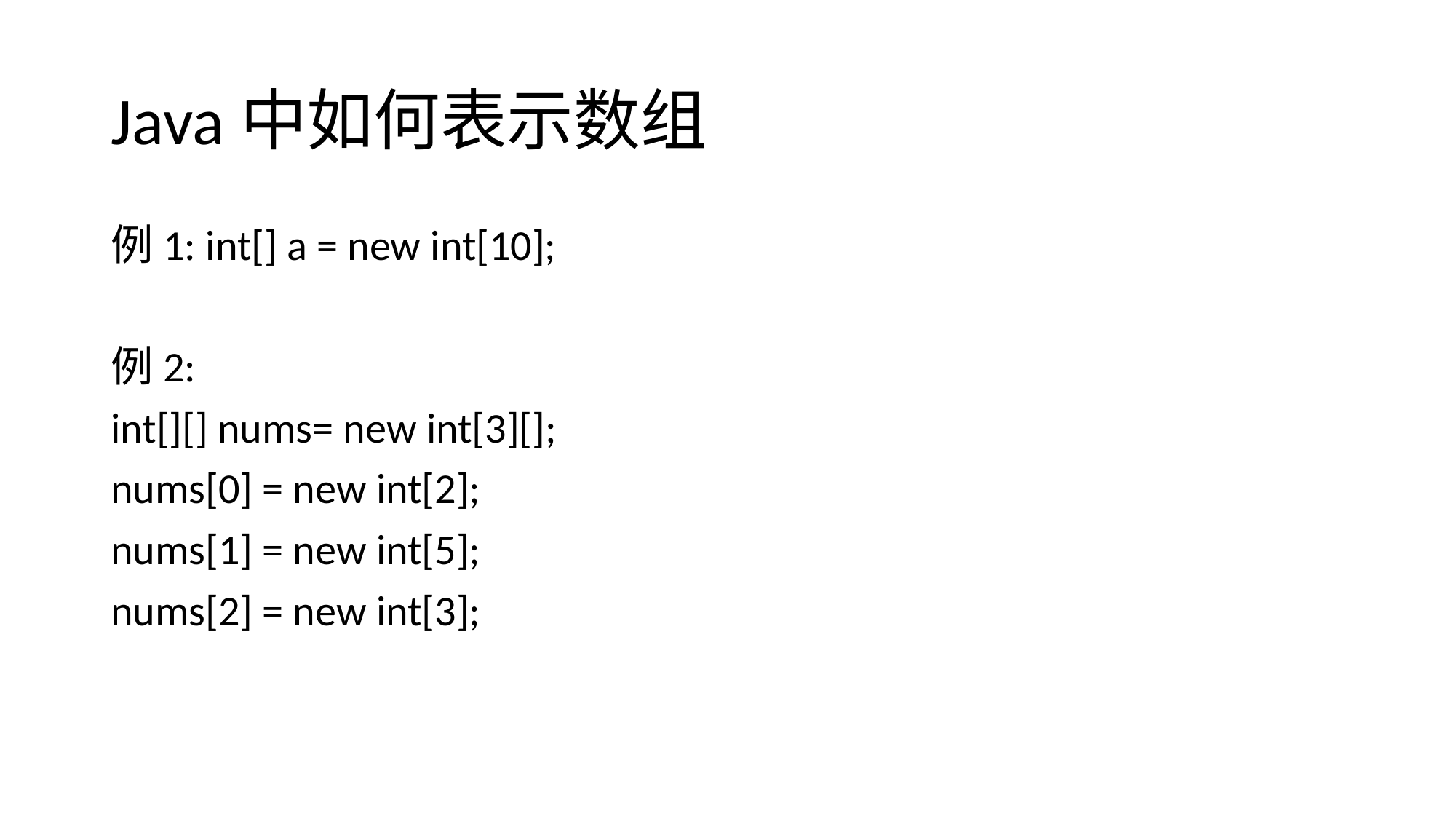

# Java中如何表示数组
例1: int[] a = new int[10];

例2:
int[][] nums= new int[3][];
nums[0] = new int[2];
nums[1] = new int[5];
nums[2] = new int[3];